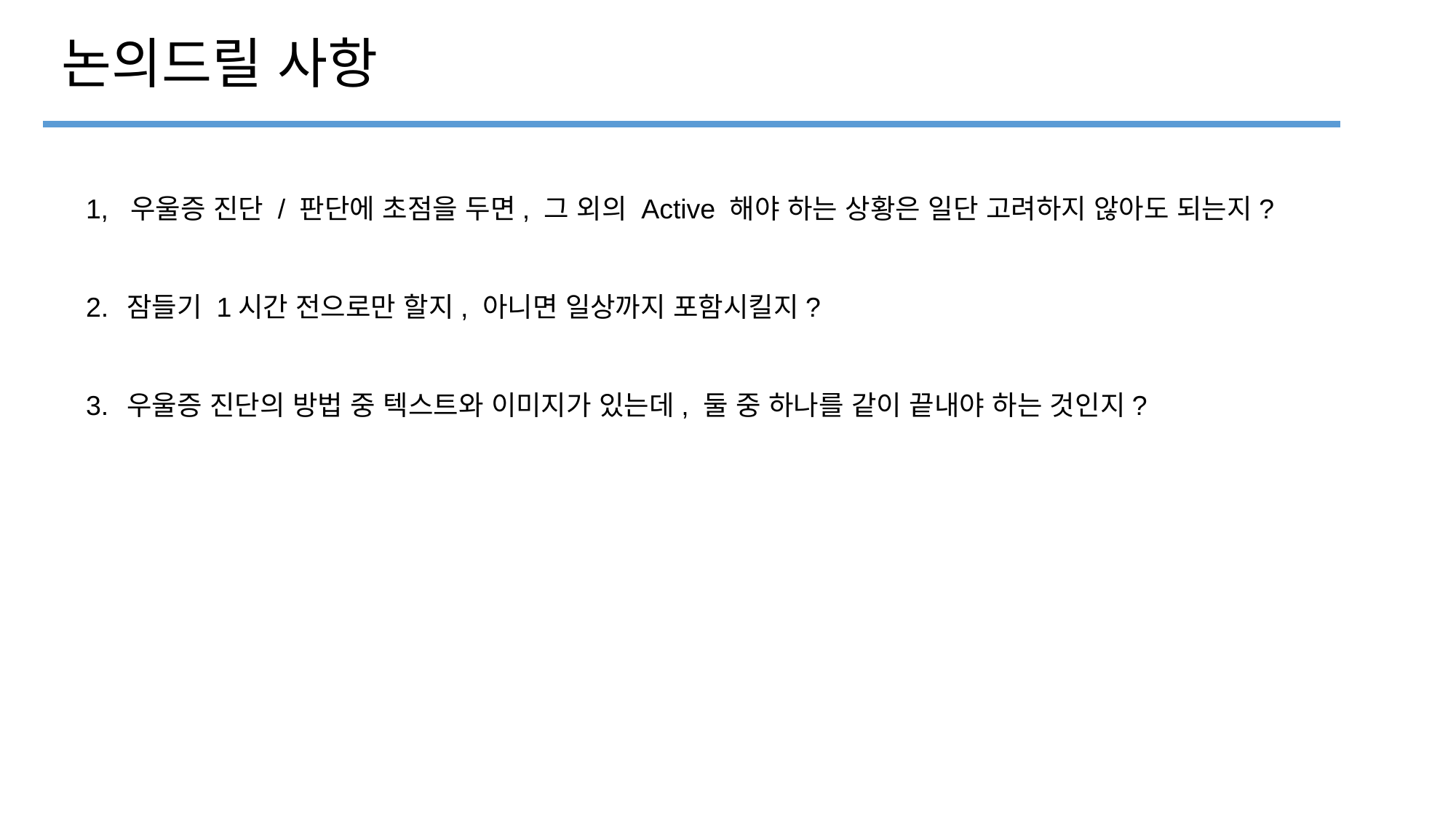

논의드릴 사항
1,  우울증 진단 / 판단에 초점을 두면, 그 외의 Active 해야 하는 상황은 일단 고려하지 않아도 되는지?

잠들기 1시간 전으로만 할지, 아니면 일상까지 포함시킬지?

우울증 진단의 방법 중 텍스트와 이미지가 있는데, 둘 중 하나를 같이 끝내야 하는 것인지?